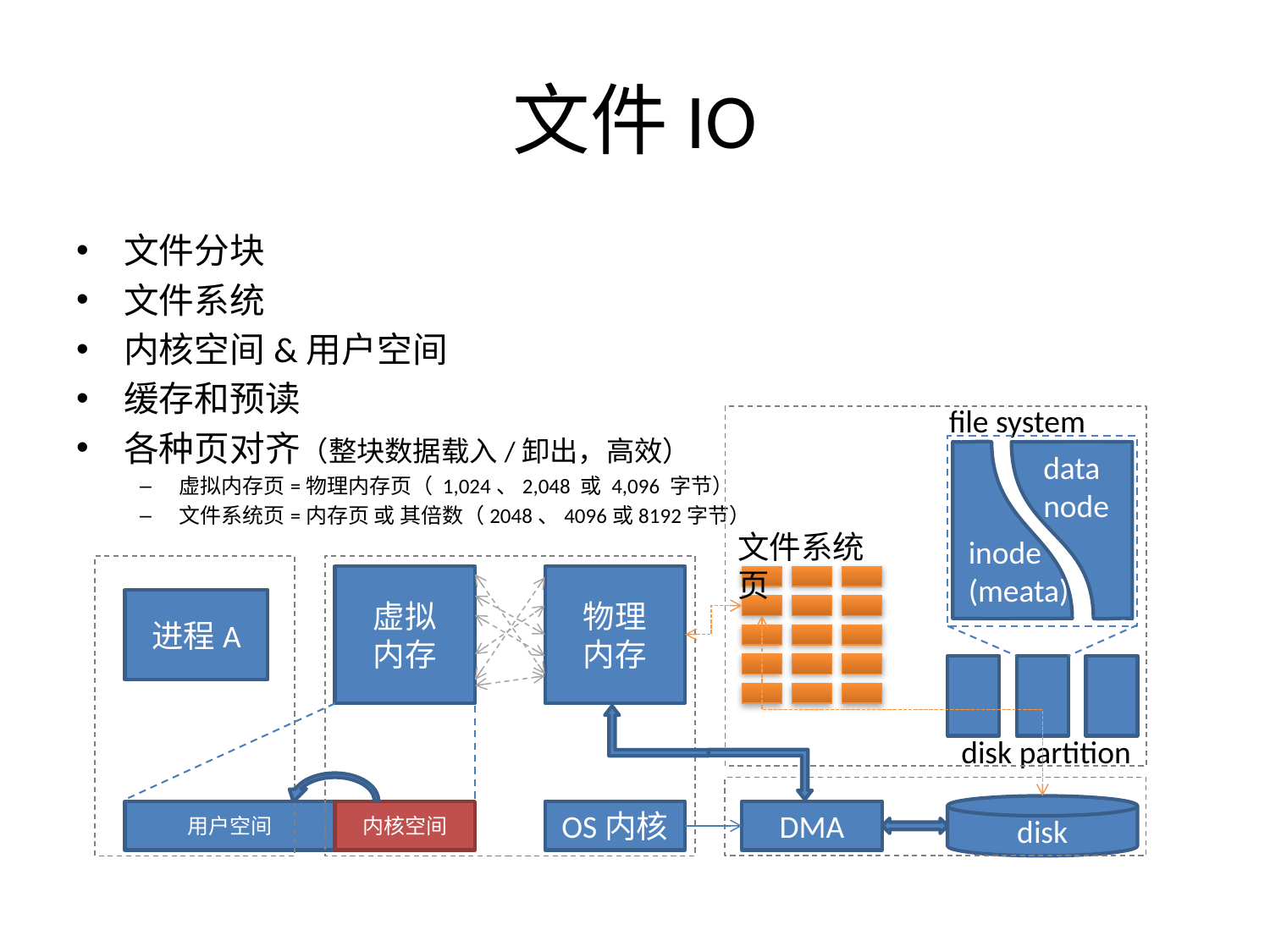

# 文件IO
文件分块
文件系统
内核空间&用户空间
缓存和预读
各种页对齐（整块数据载入/卸出，高效）
虚拟内存页=物理内存页（ 1,024、2,048 或 4,096 字节）
文件系统页=内存页 或 其倍数（2048、4096或8192字节）

file system

inode
(meata)
data
node

文件系统页

物理
内存
虚拟
内存

进程A

disk partition

disk
用户空间
内核空间
OS内核
DMA